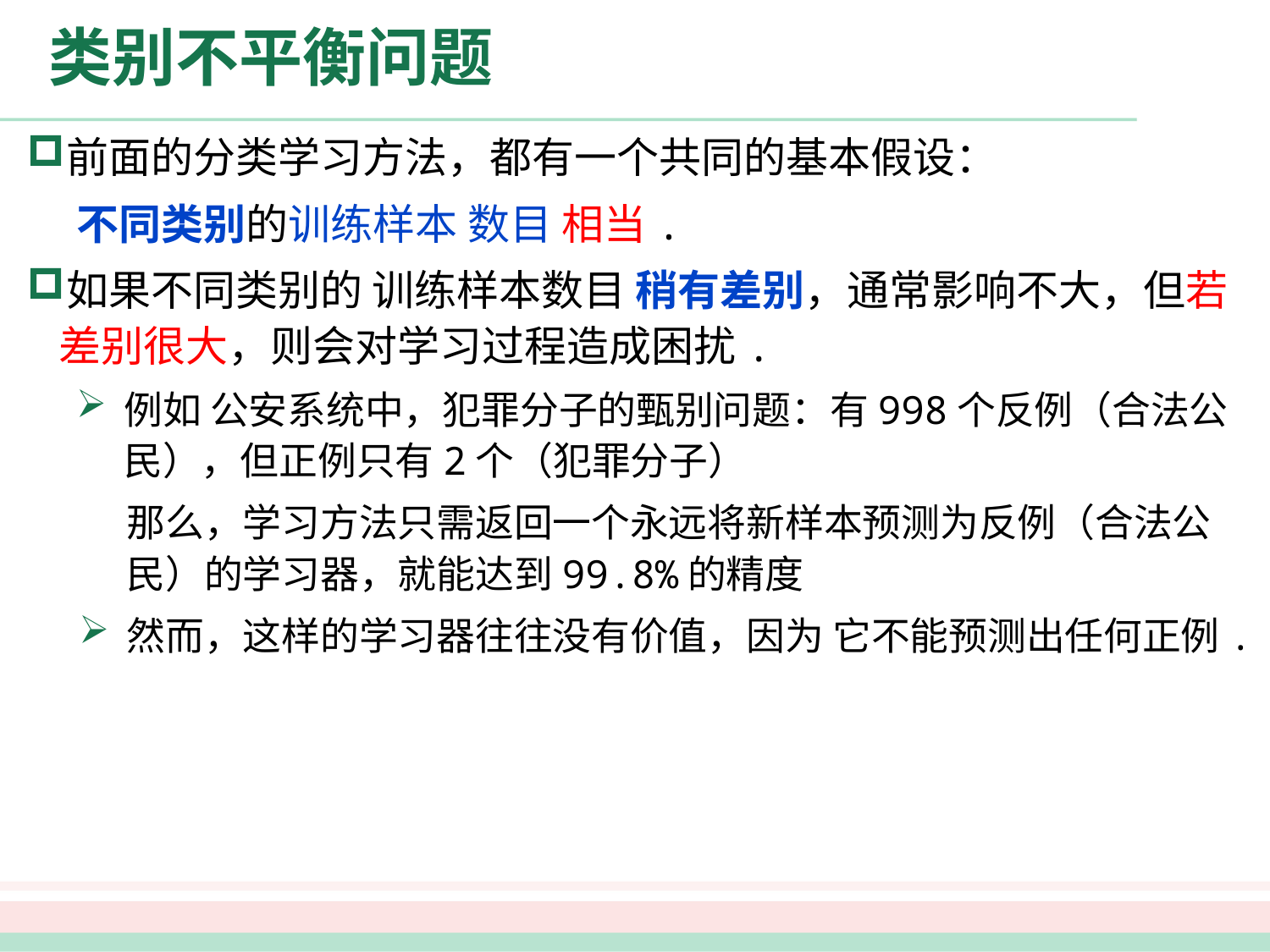

# 类别不平衡问题
前面的分类学习方法，都有一个共同的基本假设：
不同类别的训练样本 数目 相当.
如果不同类别的 训练样本数目 稍有差别，通常影响不大，但若差别很大，则会对学习过程造成困扰.
例如 公安系统中，犯罪分子的甄别问题：有998个反例（合法公民），但正例只有2个（犯罪分子）
那么，学习方法只需返回一个永远将新样本预测为反例（合法公民）的学习器，就能达到99.8%的精度
然而，这样的学习器往往没有价值，因为 它不能预测出任何正例.